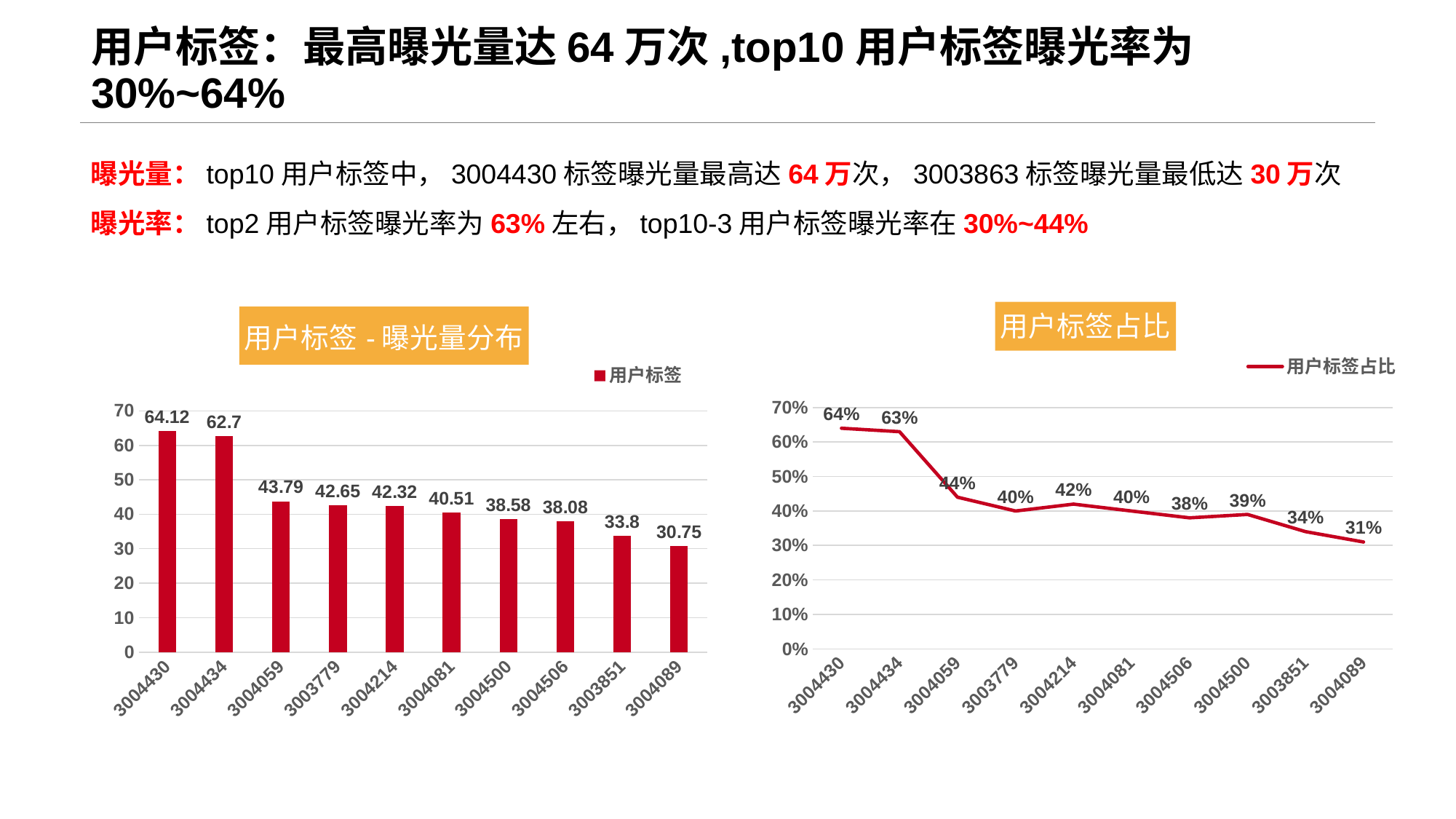

# 用户标签：最高曝光量达64万次,top10用户标签曝光率为30%~64%
曝光量：top10用户标签中，3004430标签曝光量最高达64万次，3003863标签曝光量最低达30万次
曝光率：top2用户标签曝光率为63%左右，top10-3用户标签曝光率在30%~44%

### Chart:

| Category | 用户标签占比 |
|---|---|
| 3004430 | 0.64 |
| 3004434 | 0.63 |
| 3004059 | 0.44 |
| 3003779 | 0.4 |
| 3004214 | 0.42 |
| 3004081 | 0.4 |
| 3004506 | 0.38 |
| 3004500 | 0.39 |
| 3003851 | 0.34 |
| 3004089 | 0.31 |

### Chart: 用户标签-曝光量分布

| Category | 用户标签 |
|---|---|
| 3004430 | 64.12 |
| 3004434 | 62.7 |
| 3004059 | 43.79 |
| 3003779 | 42.65 |
| 3004214 | 42.32 |
| 3004081 | 40.51 |
| 3004500 | 38.58 |
| 3004506 | 38.08 |
| 3003851 | 33.8 |
| 3004089 | 30.75 |